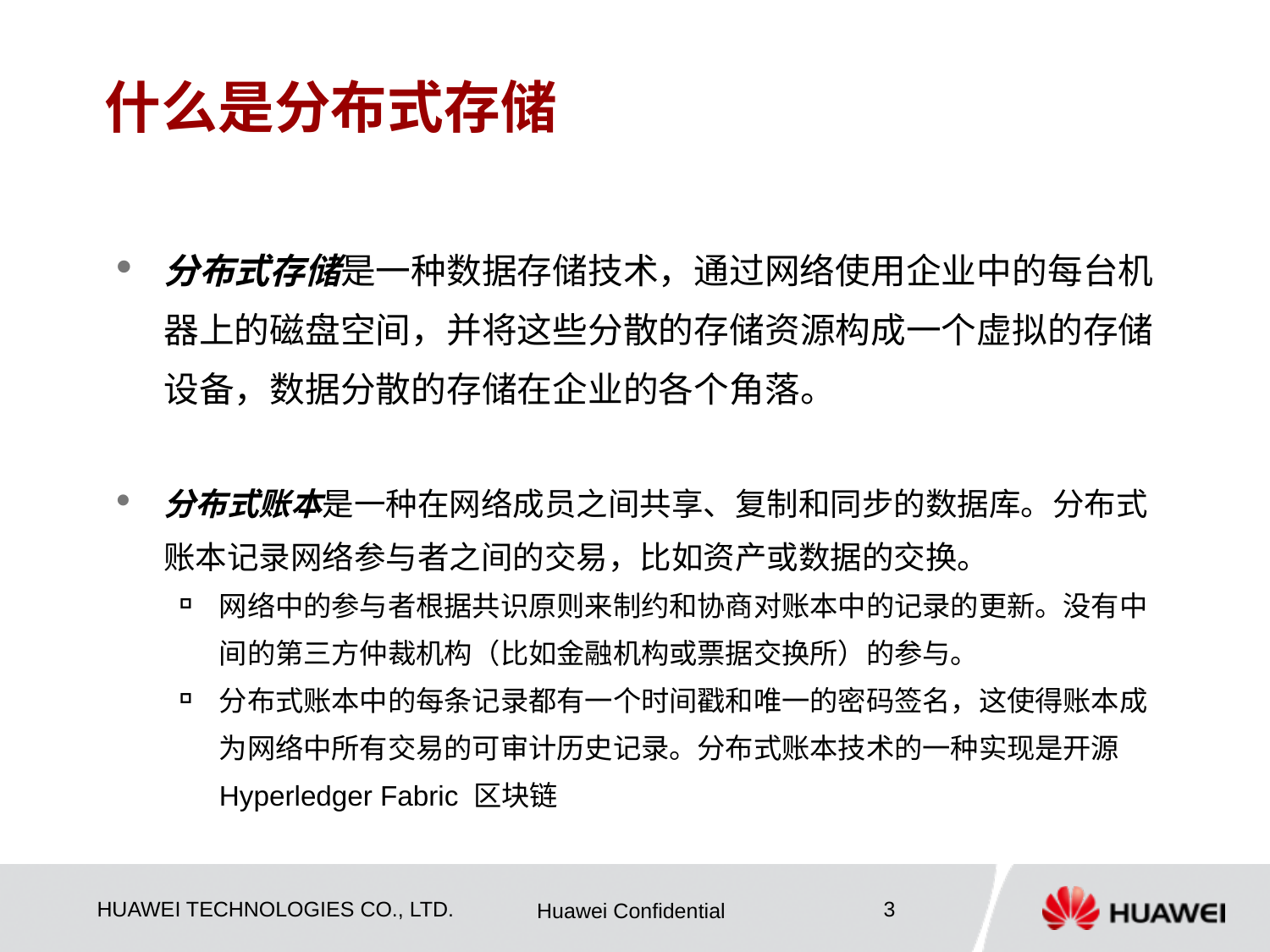

# 什么是分布式存储
分布式存储是一种数据存储技术，通过网络使用企业中的每台机器上的磁盘空间，并将这些分散的存储资源构成一个虚拟的存储设备，数据分散的存储在企业的各个角落。

分布式账本是一种在网络成员之间共享、复制和同步的数据库。分布式账本记录网络参与者之间的交易，比如资产或数据的交换。
网络中的参与者根据共识原则来制约和协商对账本中的记录的更新。没有中间的第三方仲裁机构（比如金融机构或票据交换所）的参与。
分布式账本中的每条记录都有一个时间戳和唯一的密码签名，这使得账本成为网络中所有交易的可审计历史记录。分布式账本技术的一种实现是开源 Hyperledger Fabric 区块链